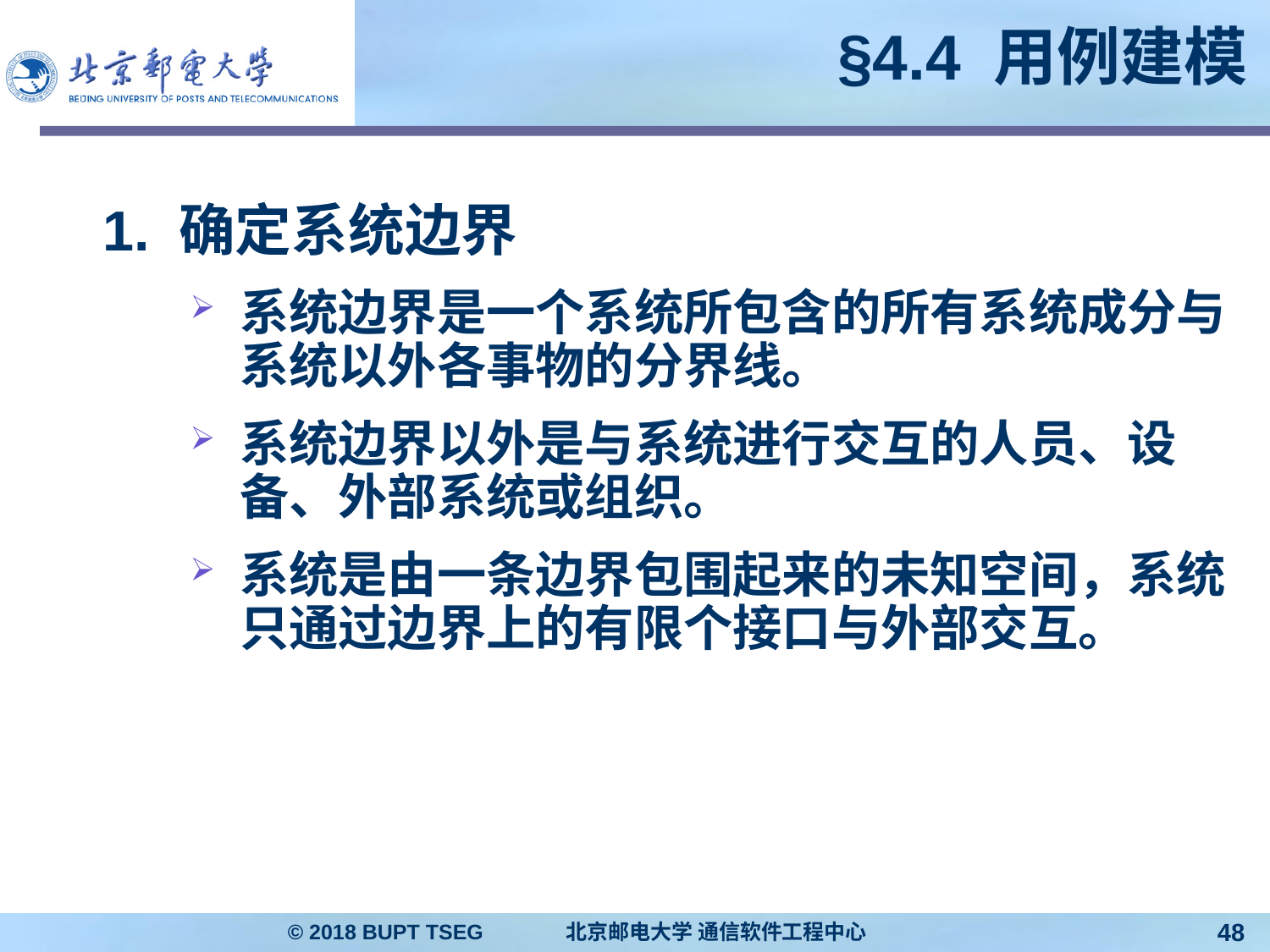

# §4.4 用例建模
1. 确定系统边界
系统边界是一个系统所包含的所有系统成分与系统以外各事物的分界线。
系统边界以外是与系统进行交互的人员、设备、外部系统或组织。
系统是由一条边界包围起来的未知空间，系统只通过边界上的有限个接口与外部交互。
© 2018 BUPT TSEG             北京邮电大学 通信软件工程中心